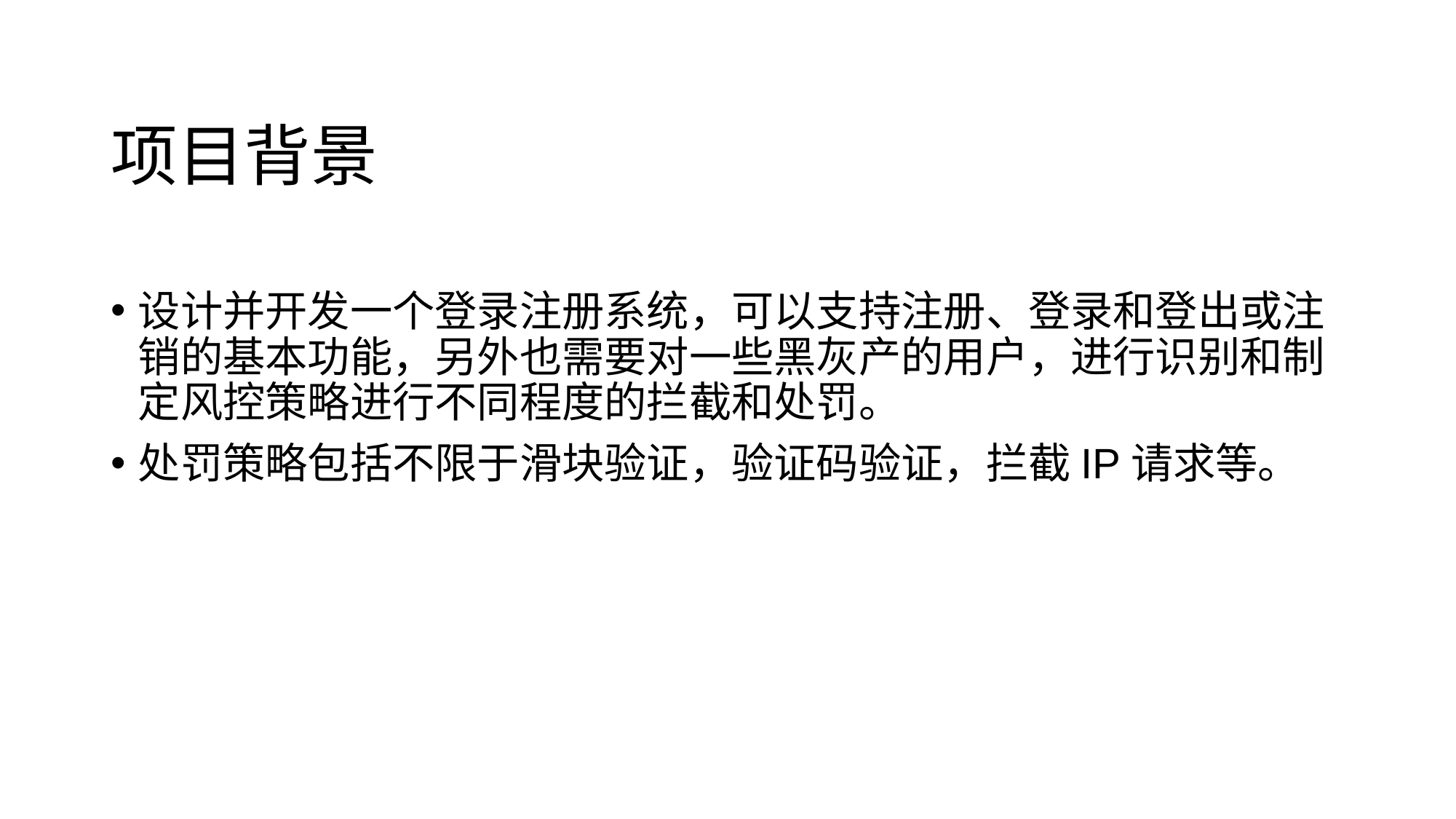

# 项目背景

设计并开发一个登录注册系统，可以支持注册、登录和登出或注销的基本功能，另外也需要对一些黑灰产的用户，进行识别和制定风控策略进行不同程度的拦截和处罚。
处罚策略包括不限于滑块验证，验证码验证，拦截IP请求等。